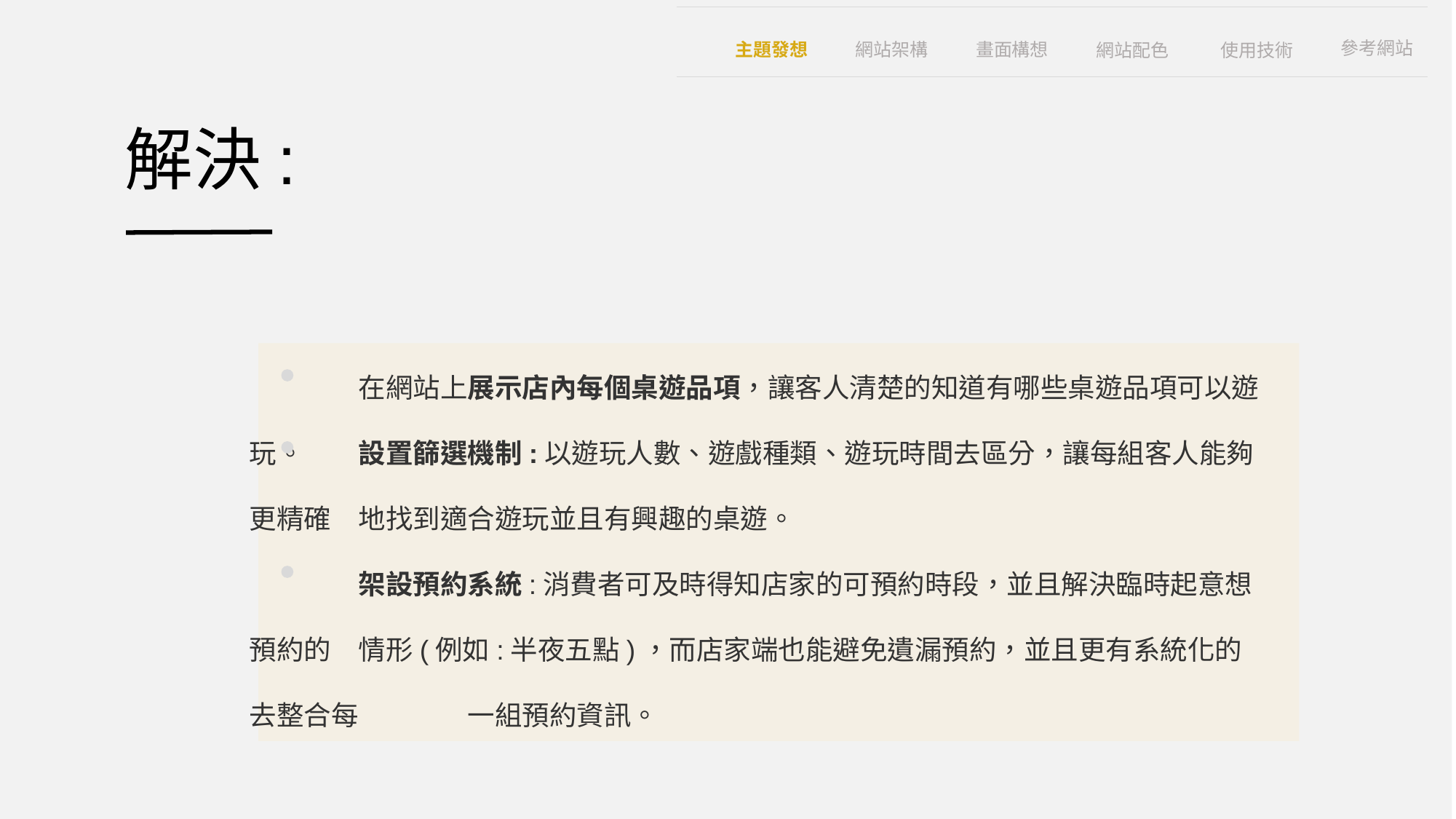

參考網站
主題發想
網站架構
畫面構想
使用技術
網站配色
解決:
	在網站上展示店內每個桌遊品項，讓客人清楚的知道有哪些桌遊品項可以遊玩。 	設置篩選機制:以遊玩人數、遊戲種類、遊玩時間去區分，讓每組客人能夠更精確	地找到適合遊玩並且有興趣的桌遊。
	架設預約系統:消費者可及時得知店家的可預約時段，並且解決臨時起意想預約的	情形(例如:半夜五點)，而店家端也能避免遺漏預約，並且更有系統化的去整合每	一組預約資訊。